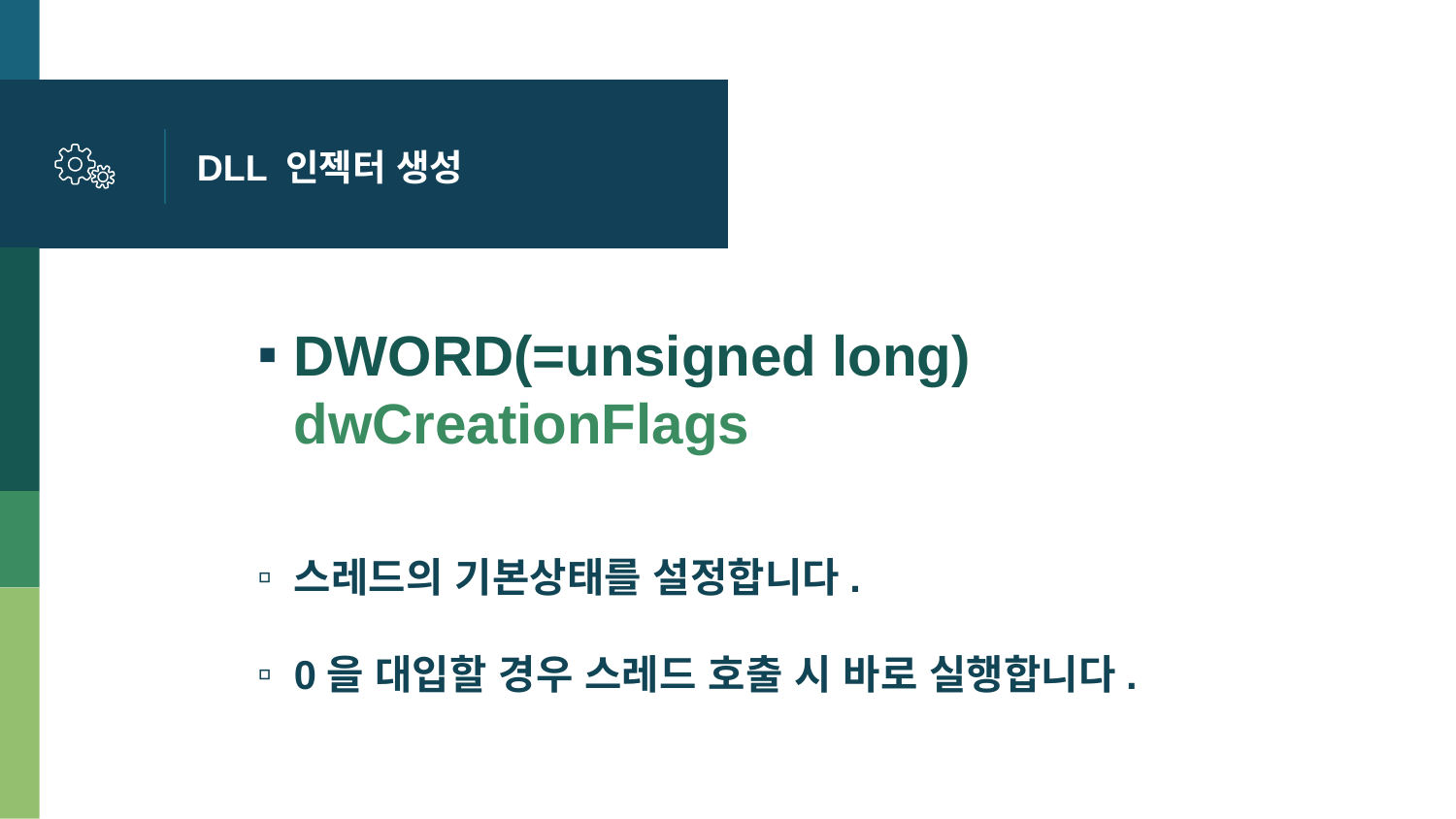

# DLL 인젝터 생성

DWORD(=unsigned long) dwCreationFlags

스레드의 기본상태를 설정합니다.

0을 대입할 경우 스레드 호출 시 바로 실행합니다.